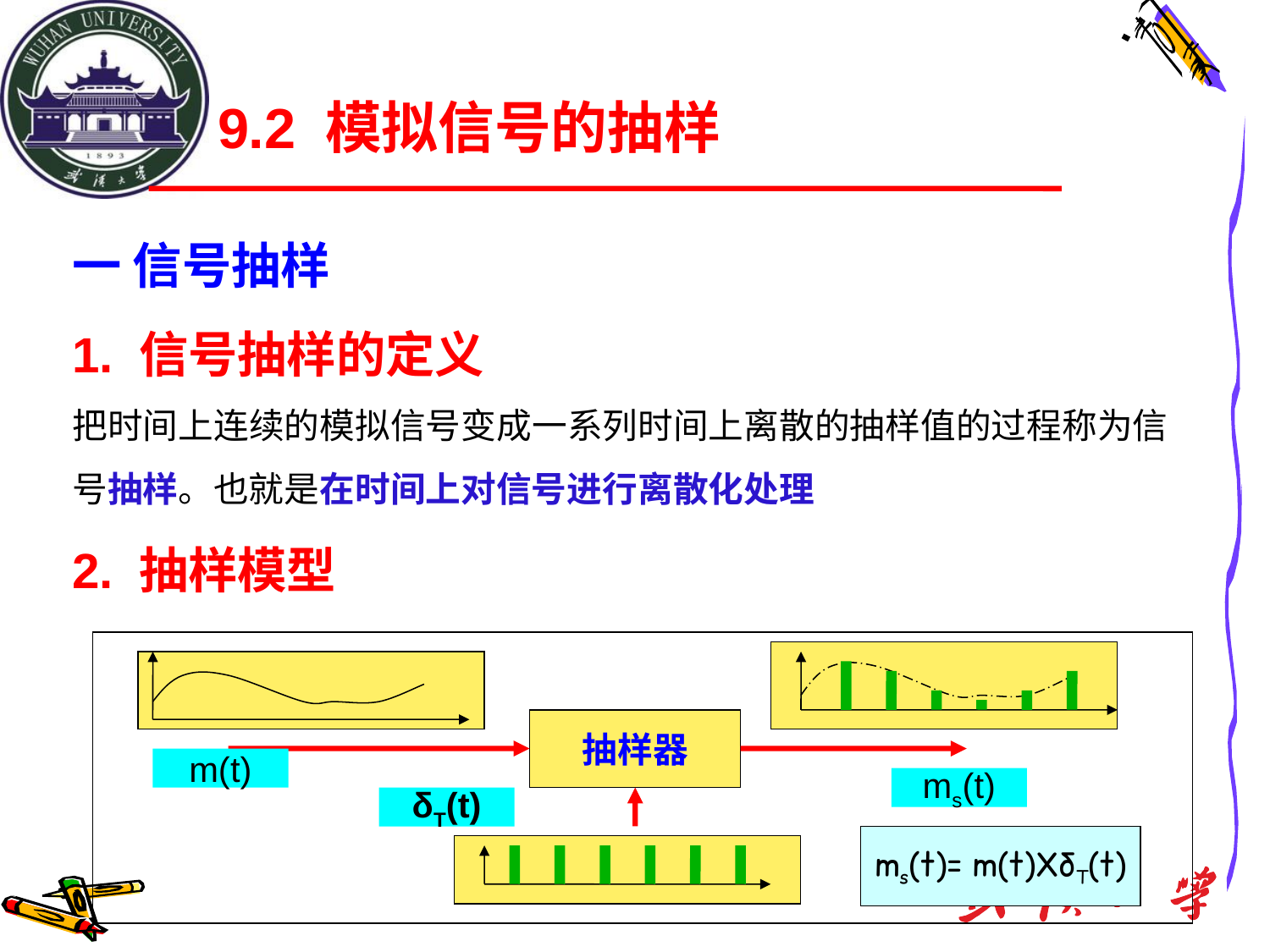

# 9.2 模拟信号的抽样
一 信号抽样
1. 信号抽样的定义
把时间上连续的模拟信号变成一系列时间上离散的抽样值的过程称为信号抽样。也就是在时间上对信号进行离散化处理
2. 抽样模型

抽样器

m(t)

ms(t)
δT(t)

ms(t)= m(t)XδT(t)